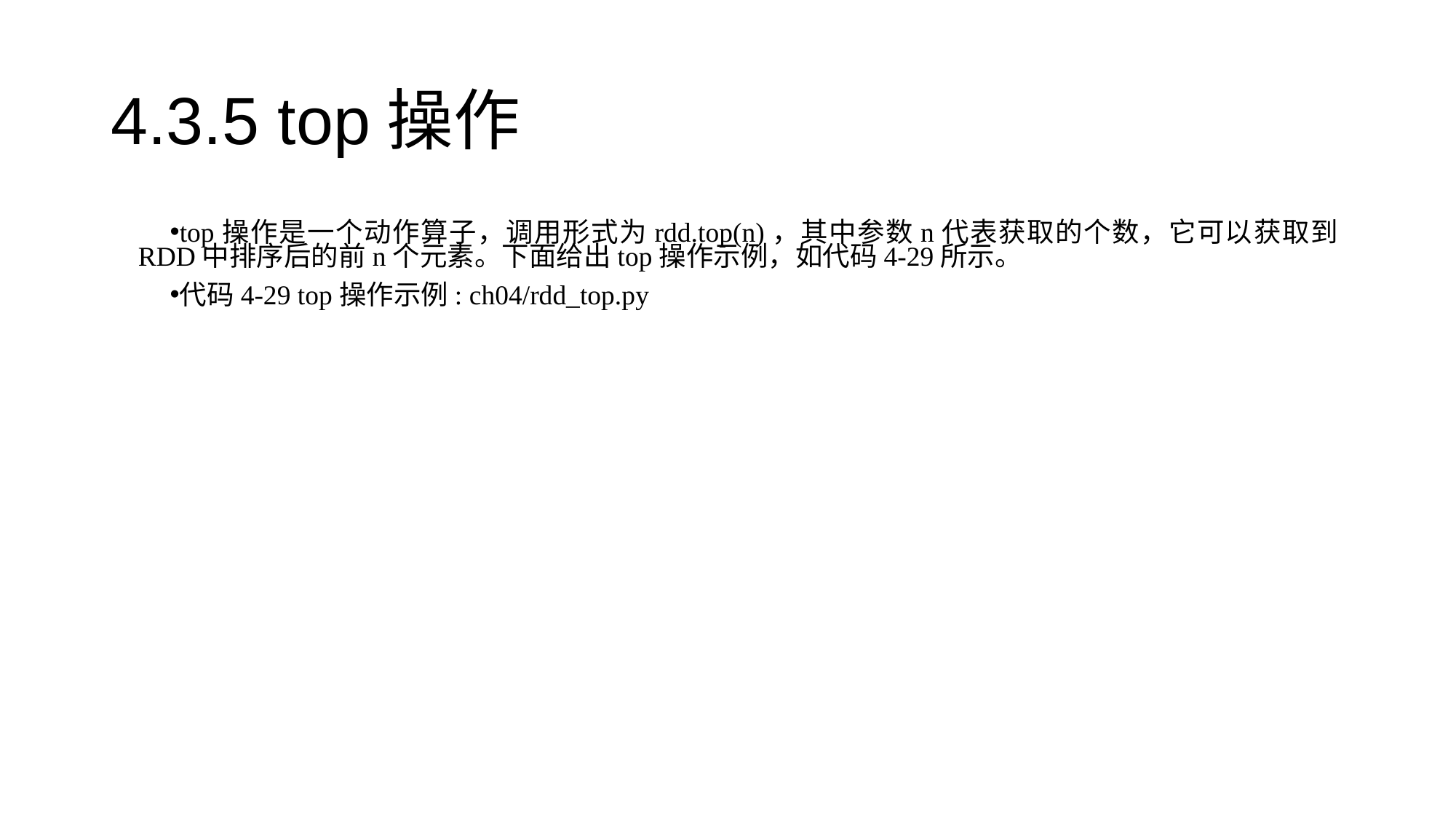

# 4.3.5 top操作
top操作是一个动作算子，调用形式为rdd.top(n)，其中参数n代表获取的个数，它可以获取到RDD中排序后的前n个元素。下面给出top操作示例，如代码4-29所示。
代码4-29 top操作示例: ch04/rdd_top.py